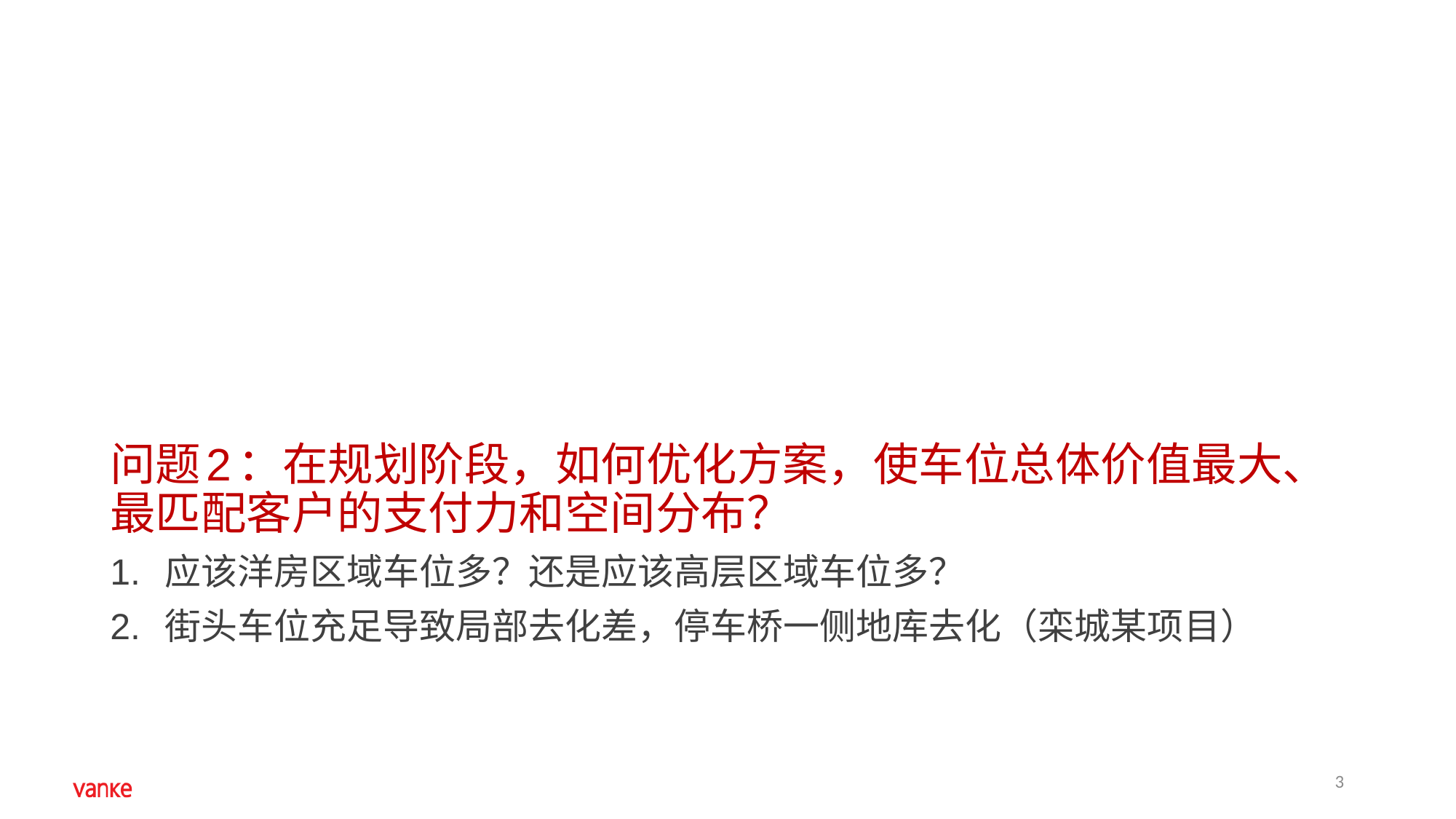

# 问题2：在规划阶段，如何优化方案，使车位总体价值最大、最匹配客户的支付力和空间分布？
应该洋房区域车位多？还是应该高层区域车位多？
街头车位充足导致局部去化差，停车桥一侧地库去化（栾城某项目）